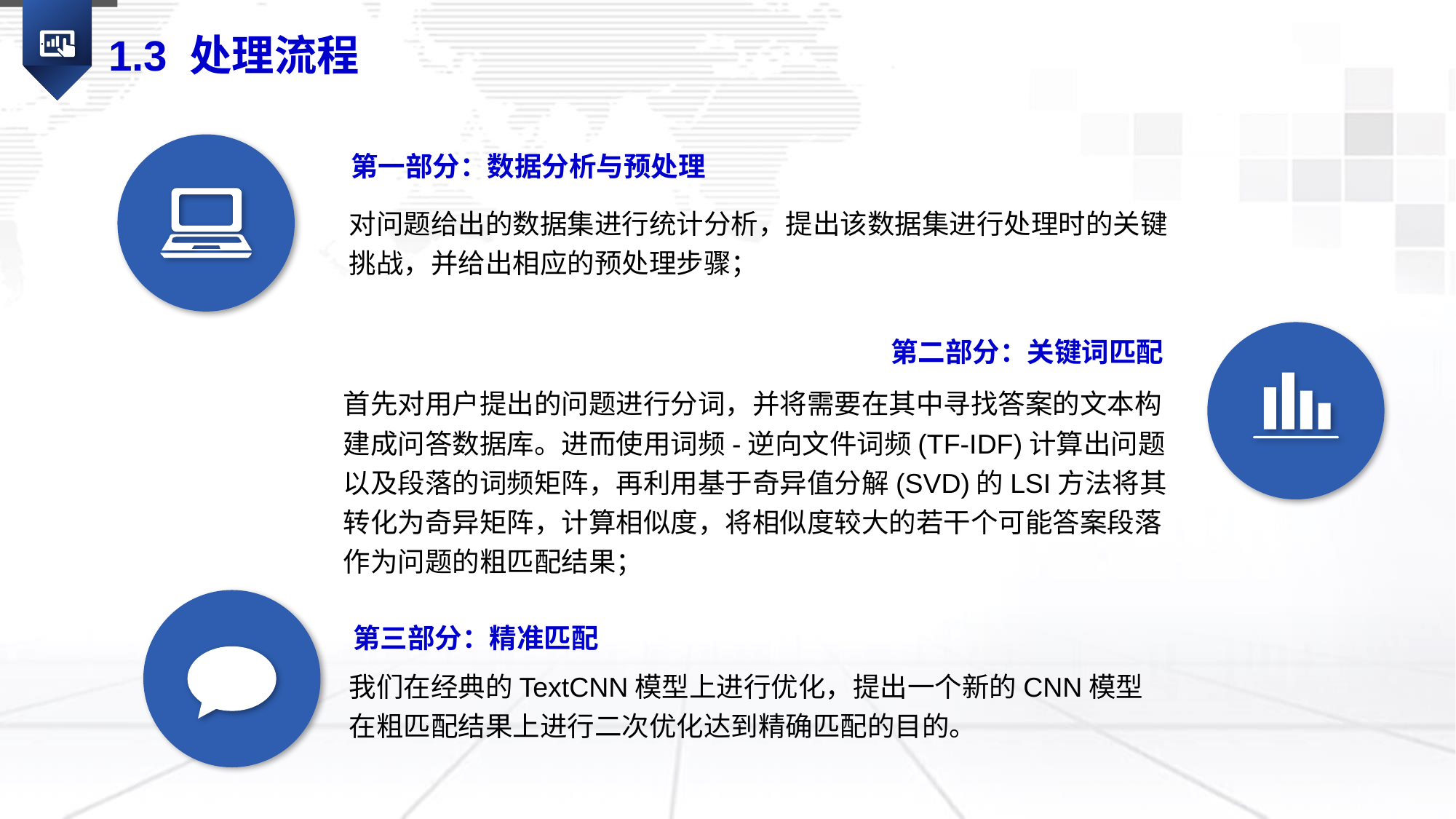

1.3 处理流程

第一部分：数据分析与预处理
对问题给出的数据集进行统计分析，提出该数据集进行处理时的关键挑战，并给出相应的预处理步骤；

第二部分：关键词匹配
首先对用户提出的问题进行分词，并将需要在其中寻找答案的文本构建成问答数据库。进而使用词频-逆向文件词频(TF-IDF)计算出问题以及段落的词频矩阵，再利用基于奇异值分解(SVD)的LSI方法将其转化为奇异矩阵，计算相似度，将相似度较大的若干个可能答案段落作为问题的粗匹配结果；

第三部分：精准匹配
我们在经典的TextCNN模型上进行优化，提出一个新的CNN模型在粗匹配结果上进行二次优化达到精确匹配的目的。